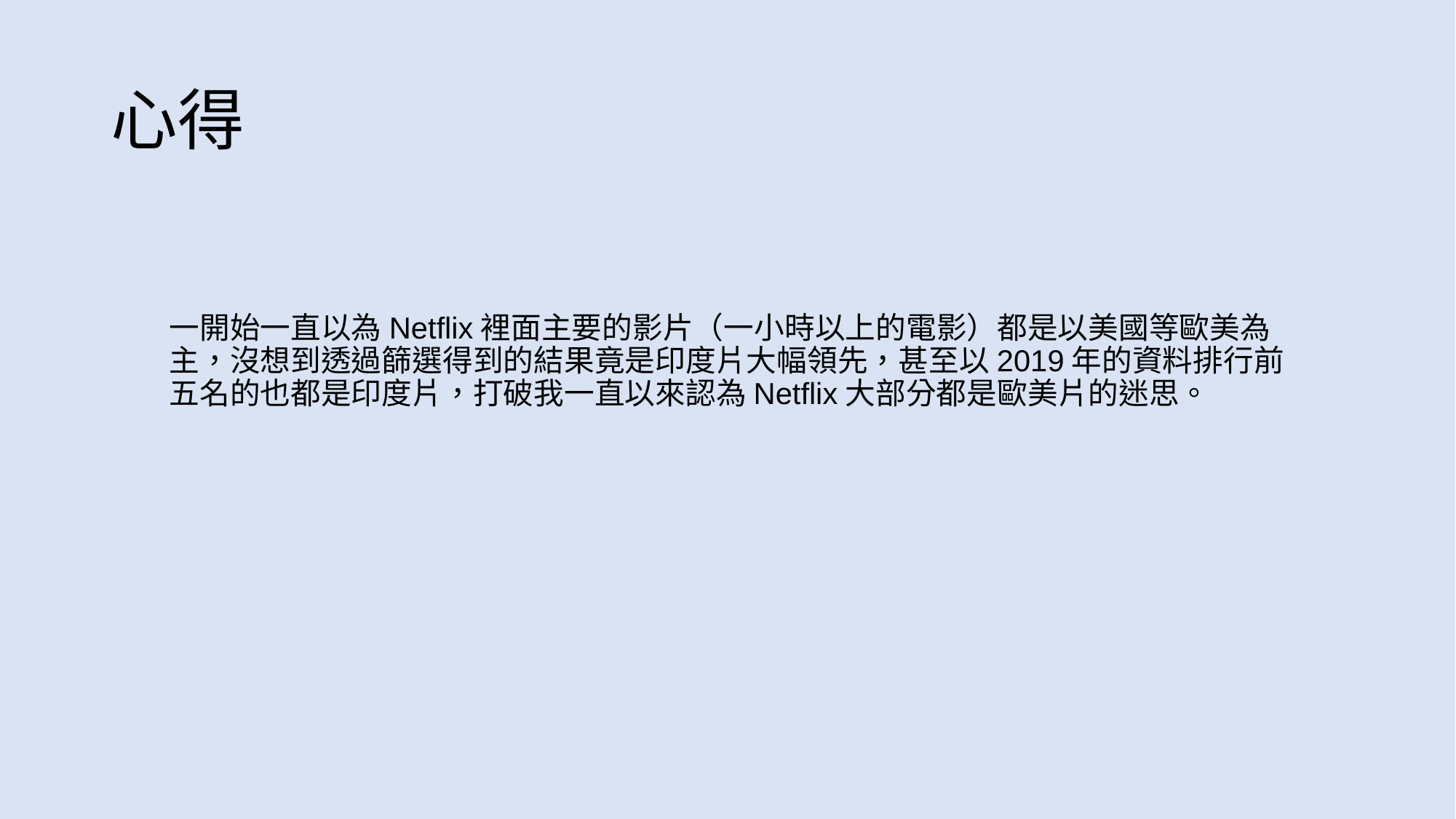

# 心得
一開始一直以為Netflix裡面主要的影片（一小時以上的電影）都是以美國等歐美為主，沒想到透過篩選得到的結果竟是印度片大幅領先，甚至以2019年的資料排行前五名的也都是印度片，打破我一直以來認為Netflix大部分都是歐美片的迷思。